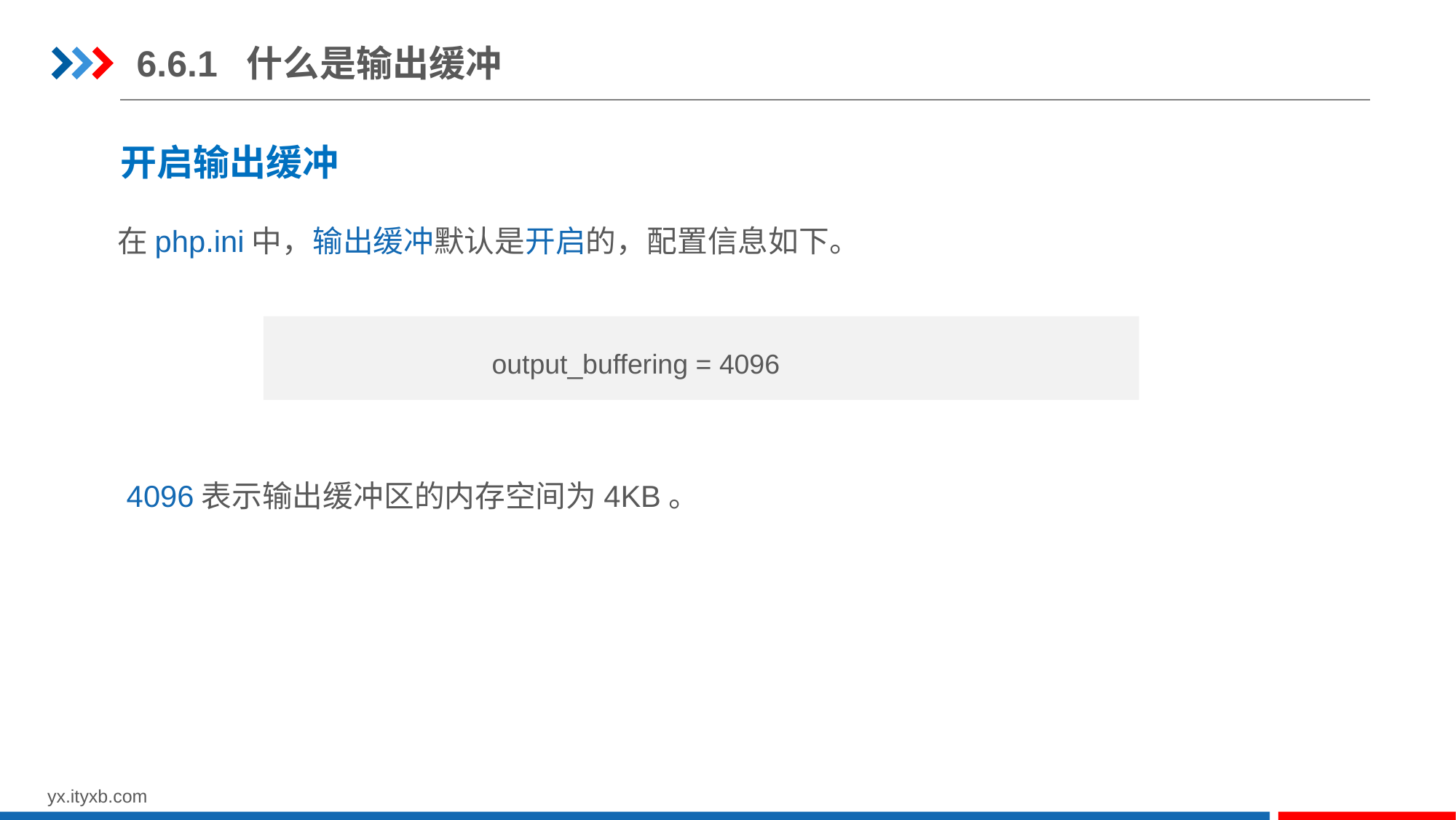

6.6.1  什么是输出缓冲
开启输出缓冲
在php.ini中，输出缓冲默认是开启的，配置信息如下。

output_buffering = 4096
4096表示输出缓冲区的内存空间为4KB。